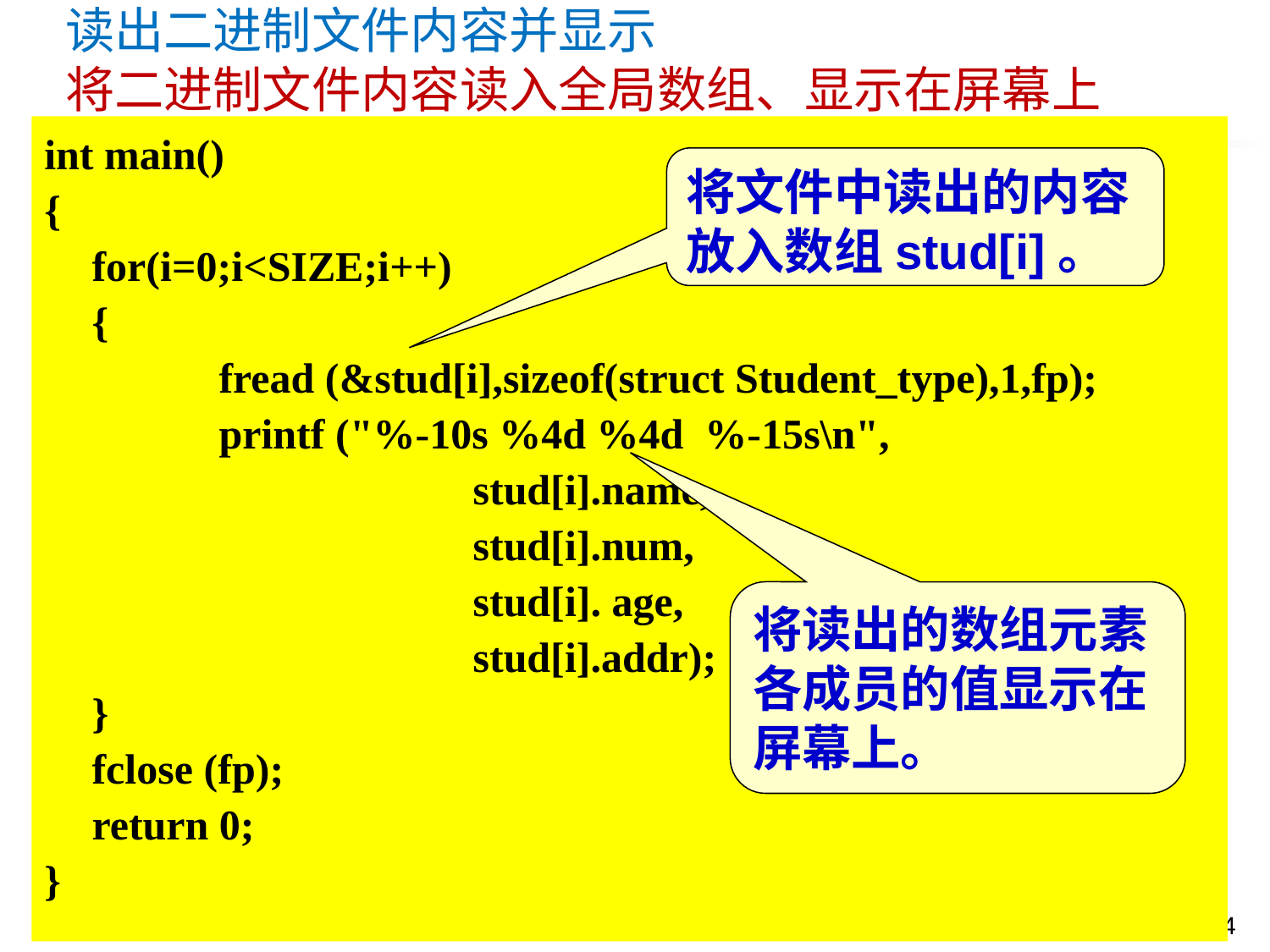

读出二进制文件内容并显示
将二进制文件内容读入全局数组、显示在屏幕上
int main()
{
	for(i=0;i<SIZE;i++)
	{
		fread (&stud[i],sizeof(struct Student_type),1,fp);
		printf ("%-10s %4d %4d  %-15s\n",
				stud[i].name,
				stud[i].num,
				stud[i]. age,
				stud[i].addr);
	}
	fclose (fp);
	return 0;
}
将文件中读出的内容放入数组stud[i]。

将读出的数组元素各成员的值显示在屏幕上。
2023/12/12
王化雨 whuayu000@163.com 13306442222
44/34